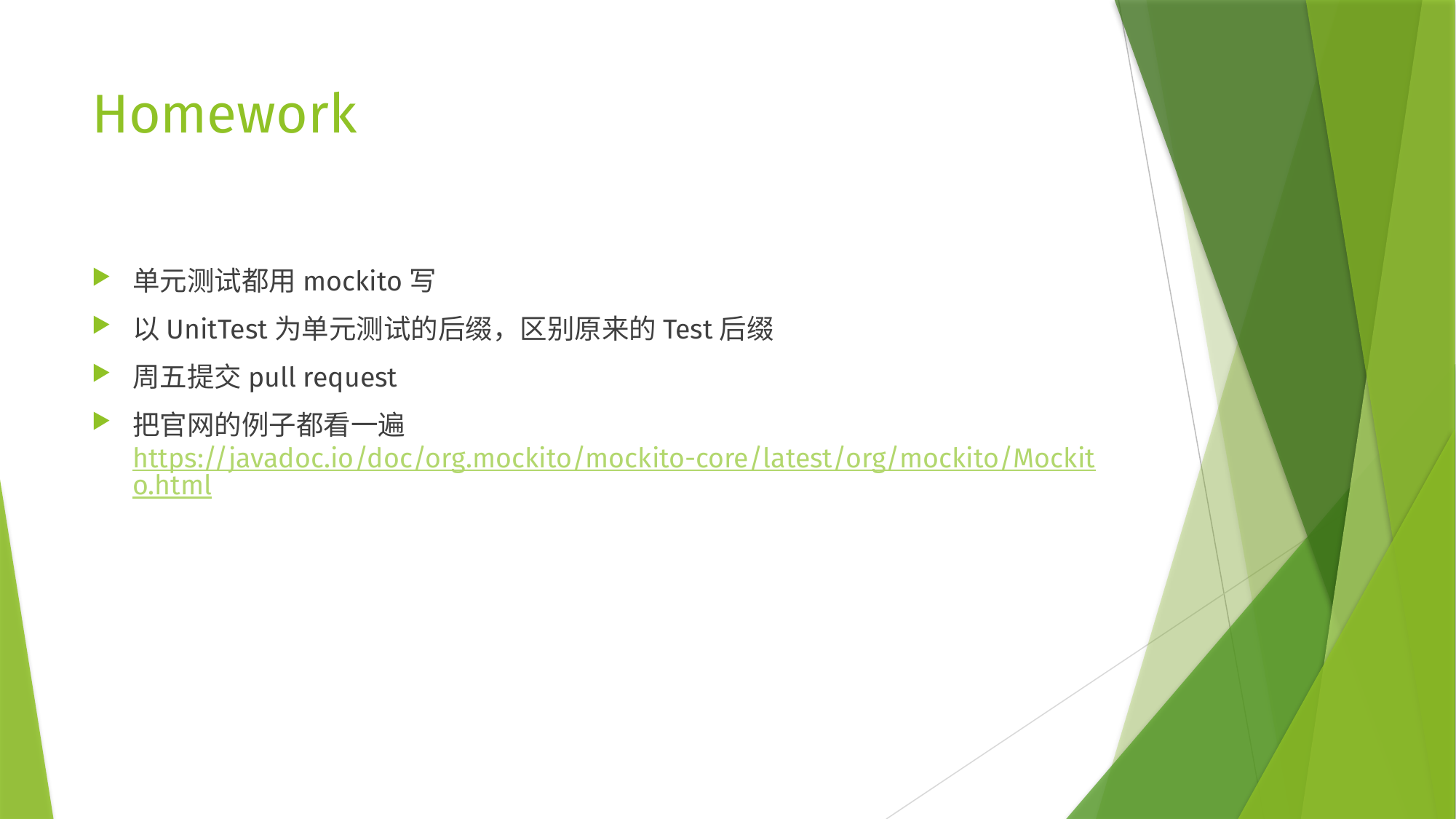

# Homework
单元测试都用mockito写
以UnitTest为单元测试的后缀，区别原来的Test后缀
周五提交pull request
把官网的例子都看一遍https://javadoc.io/doc/org.mockito/mockito-core/latest/org/mockito/Mockito.html